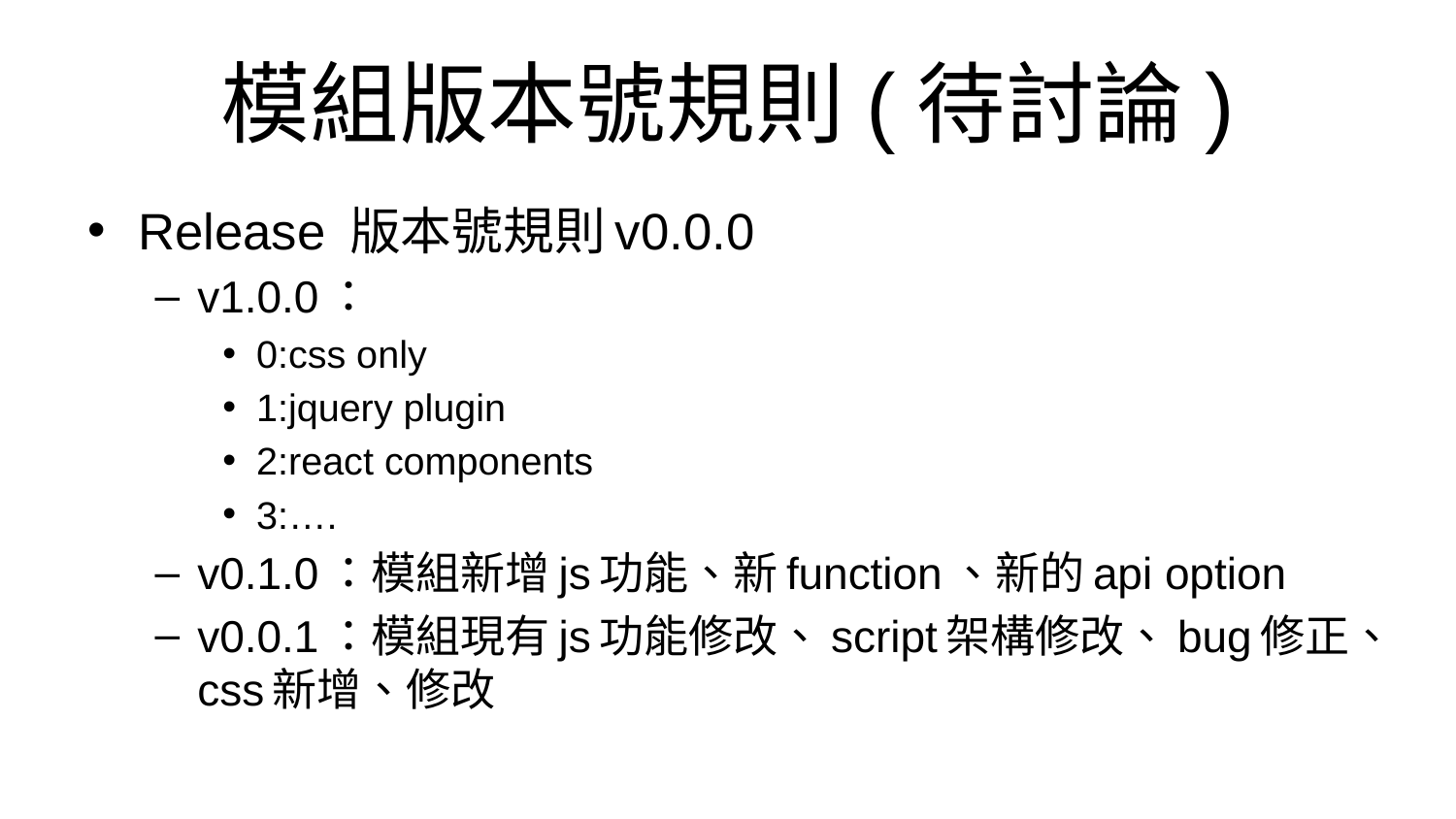

# 模組版本號規則(待討論)
Release 版本號規則v0.0.0
v1.0.0：
0:css only
1:jquery plugin
2:react components
3:….
v0.1.0：模組新增js功能、新function、新的api option
v0.0.1：模組現有js功能修改、script架構修改、bug修正、css新增、修改